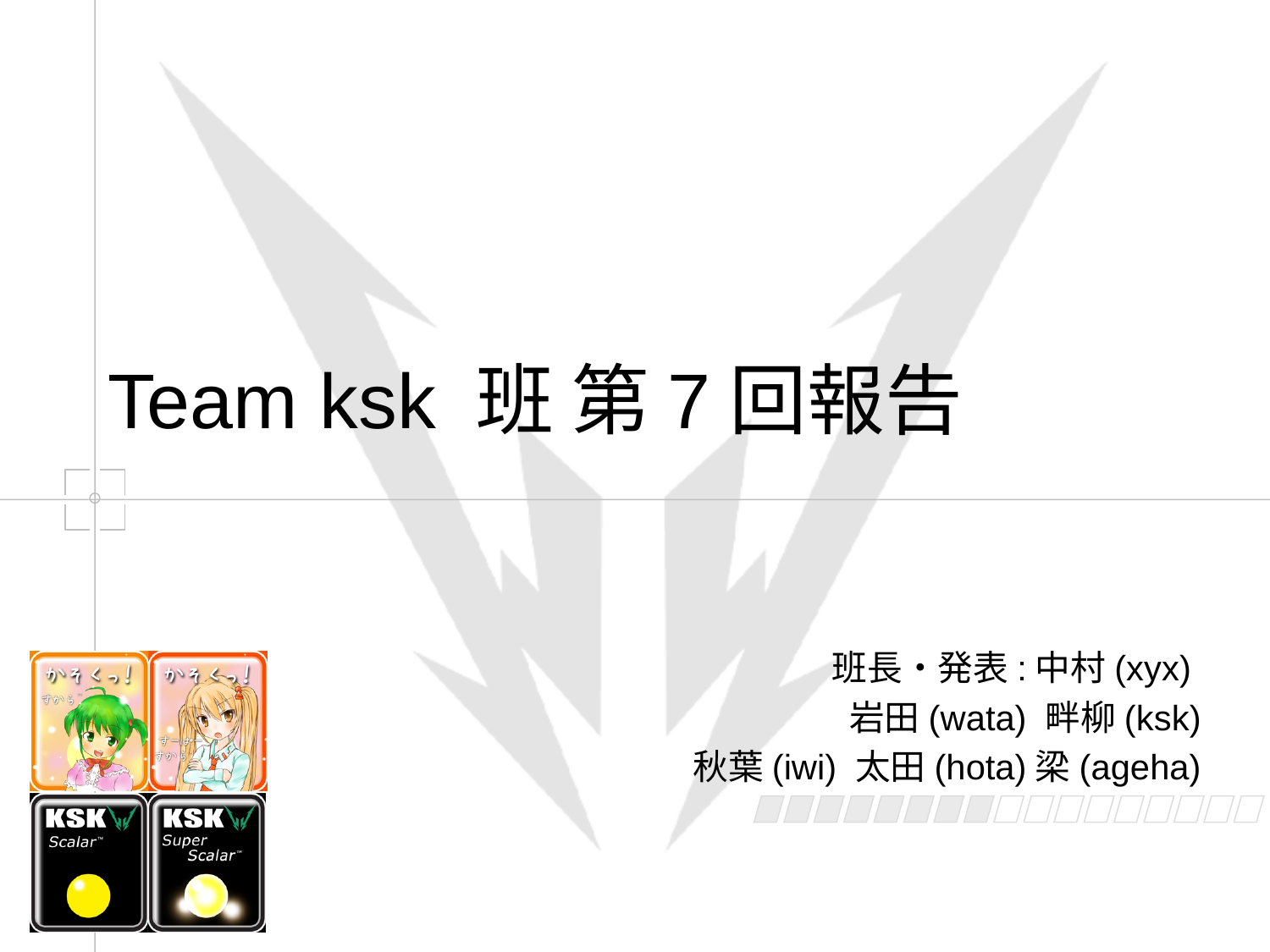

# Team ksk 班 第7回報告
班長・発表:中村(xyx)
岩田(wata) 畔柳(ksk)
秋葉(iwi) 太田(hota)梁(ageha)